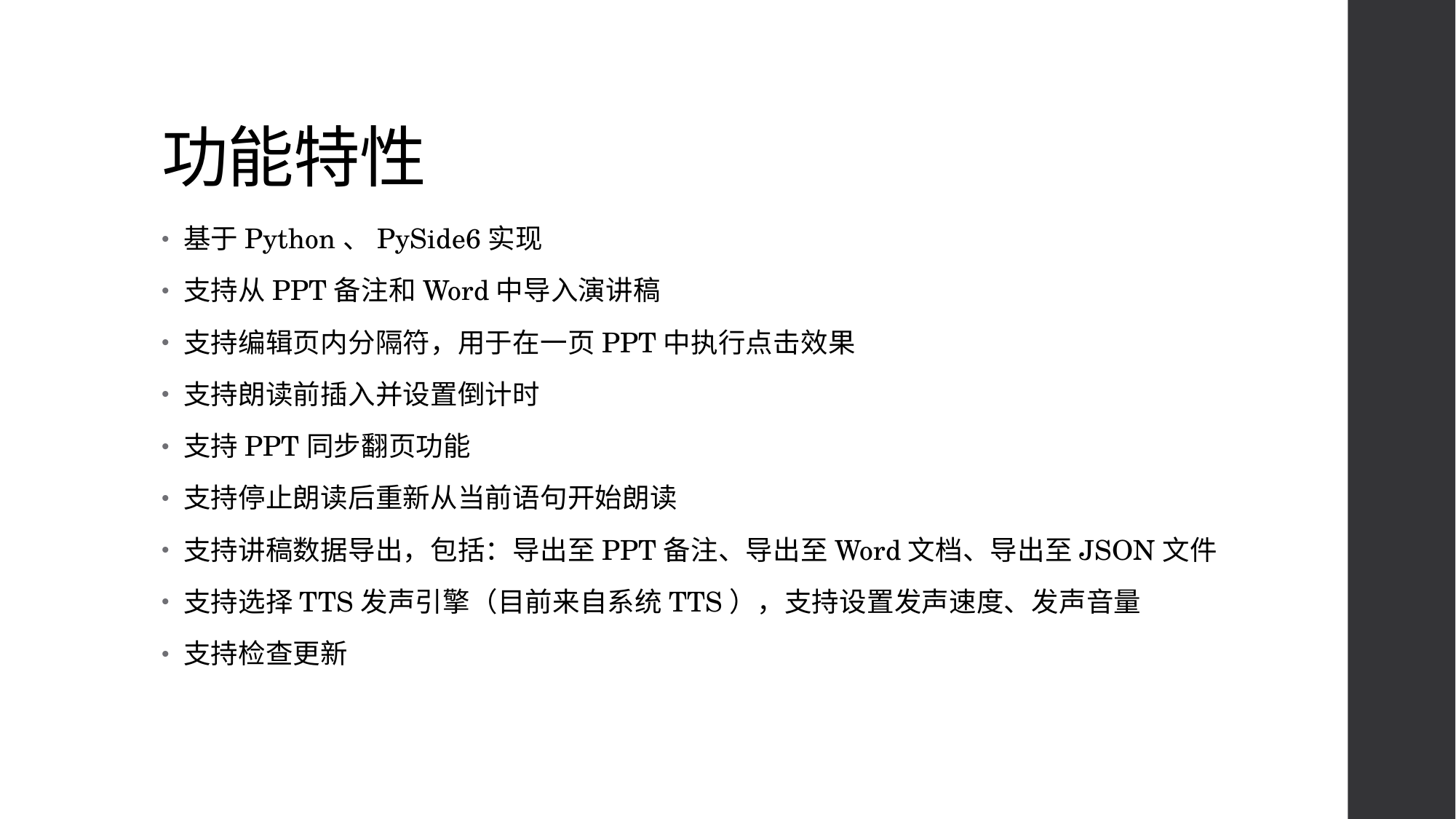

# 功能特性
基于Python、PySide6实现
支持从PPT备注和Word中导入演讲稿
支持编辑页内分隔符，用于在一页PPT中执行点击效果
支持朗读前插入并设置倒计时
支持PPT同步翻页功能
支持停止朗读后重新从当前语句开始朗读
支持讲稿数据导出，包括：导出至PPT备注、导出至Word文档、导出至JSON文件
支持选择TTS发声引擎（目前来自系统TTS），支持设置发声速度、发声音量
支持检查更新